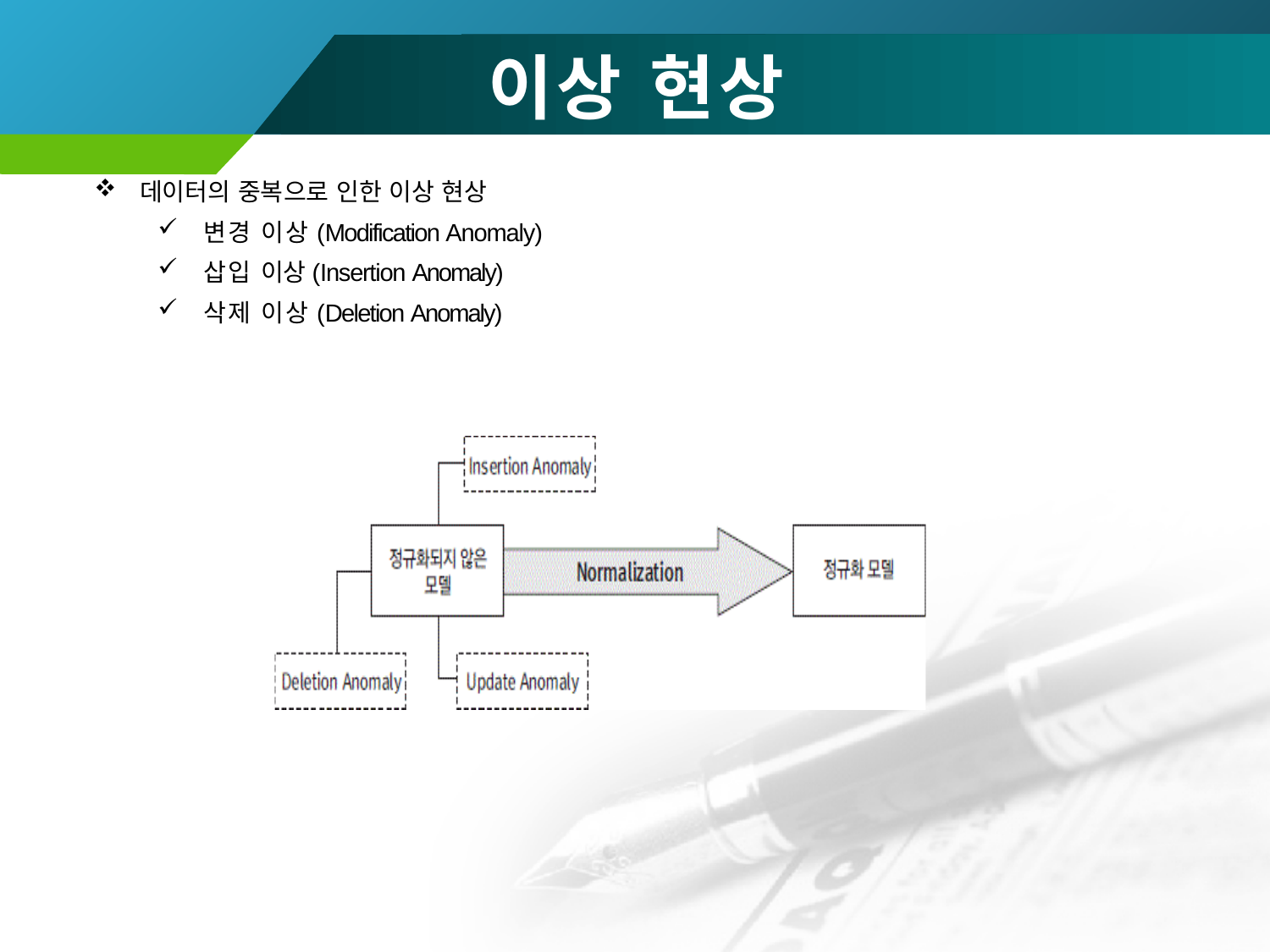

# 이상 현상
데이터의 중복으로 인한 이상 현상
변경 이상(Modification Anomaly)
삽입 이상(Insertion Anomaly)
삭제 이상(Deletion Anomaly)